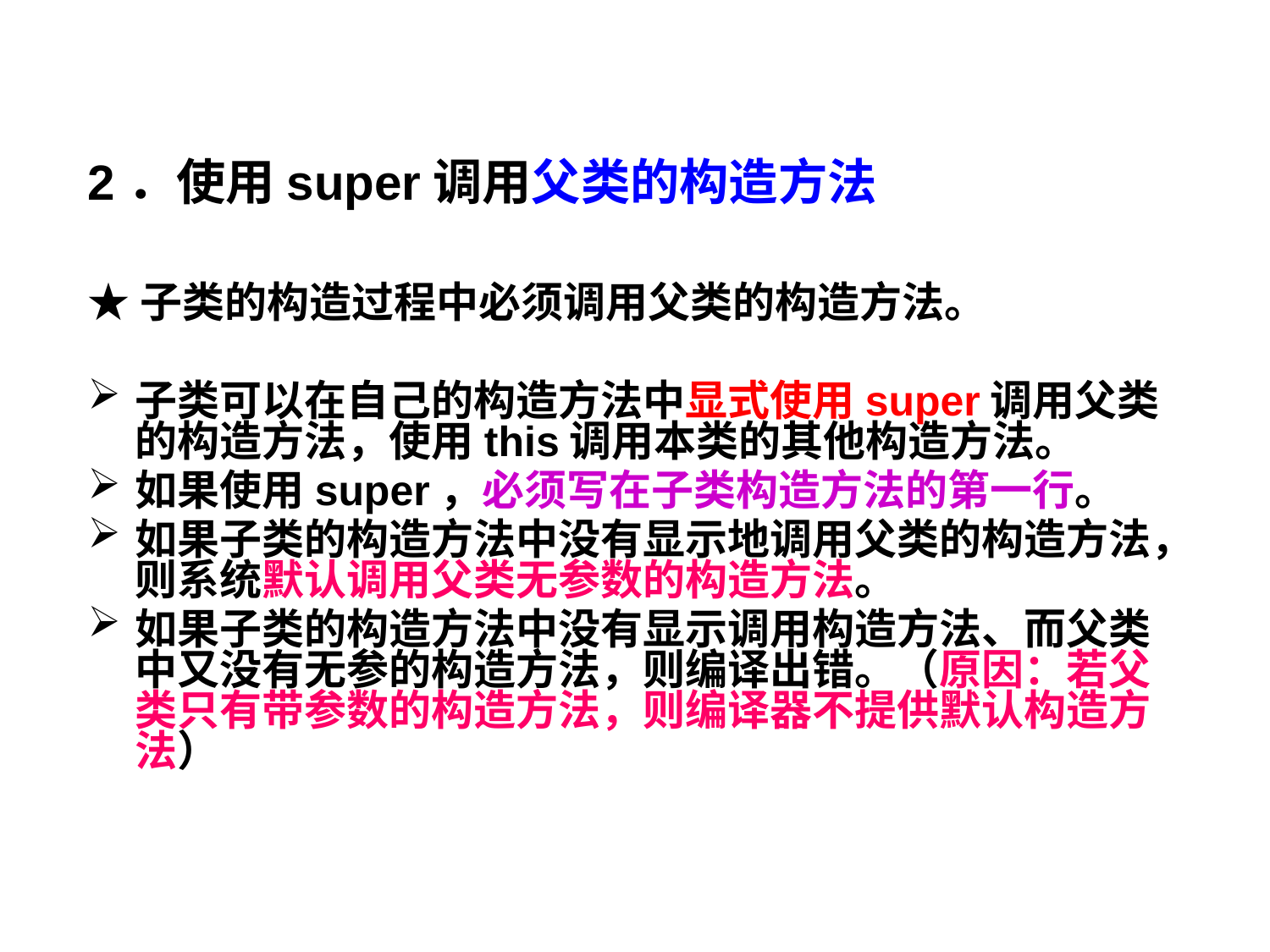

2．使用super调用父类的构造方法

★子类的构造过程中必须调用父类的构造方法。

子类可以在自己的构造方法中显式使用super调用父类的构造方法，使用this调用本类的其他构造方法。
如果使用super，必须写在子类构造方法的第一行。
如果子类的构造方法中没有显示地调用父类的构造方法，则系统默认调用父类无参数的构造方法。
如果子类的构造方法中没有显示调用构造方法、而父类中又没有无参的构造方法，则编译出错。（原因：若父类只有带参数的构造方法，则编译器不提供默认构造方法）